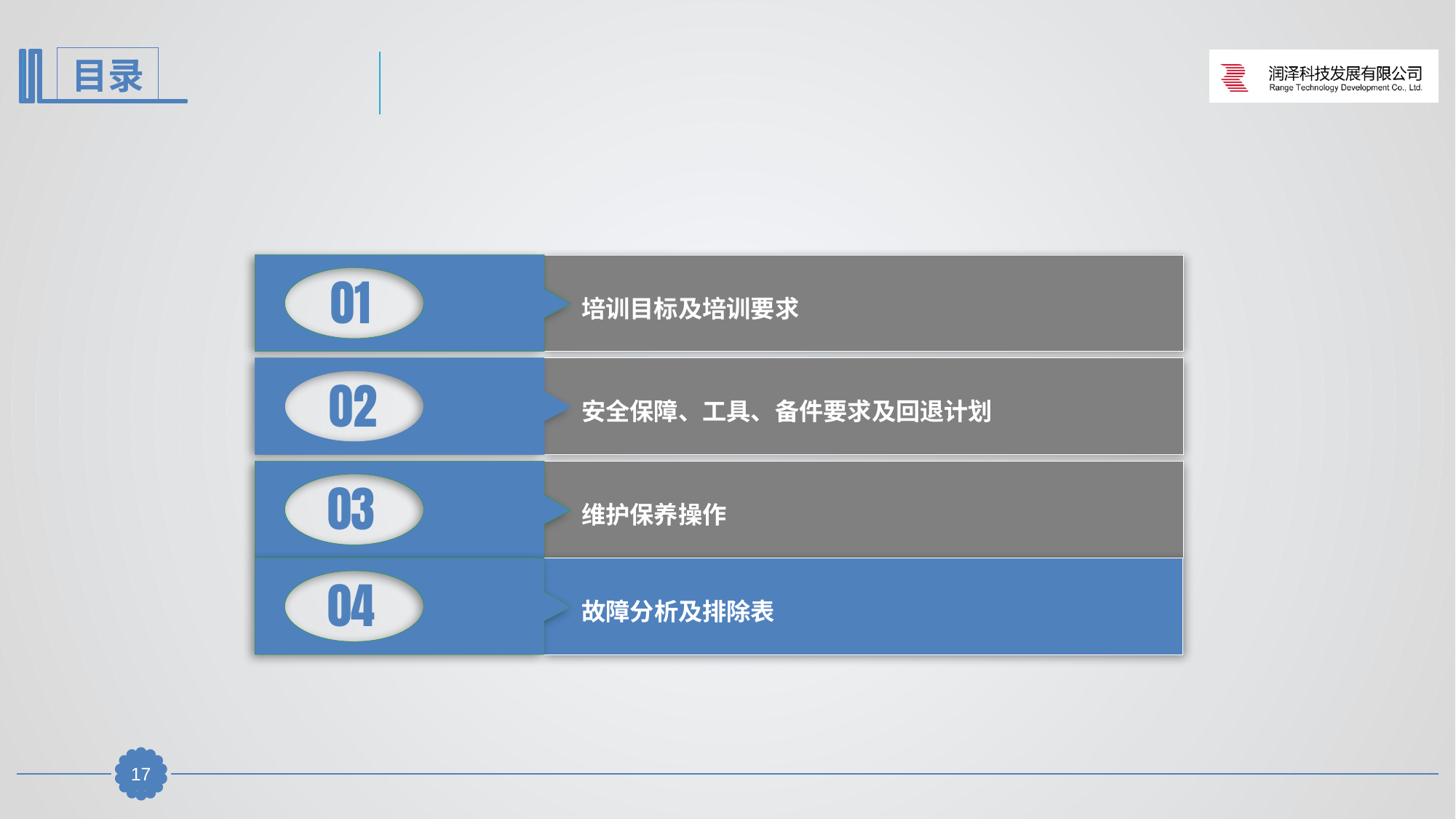

01
培训目标及培训要求

02
安全保障、工具、备件要求及回退计划

03
维护保养操作

04
故障分析及排除表
17